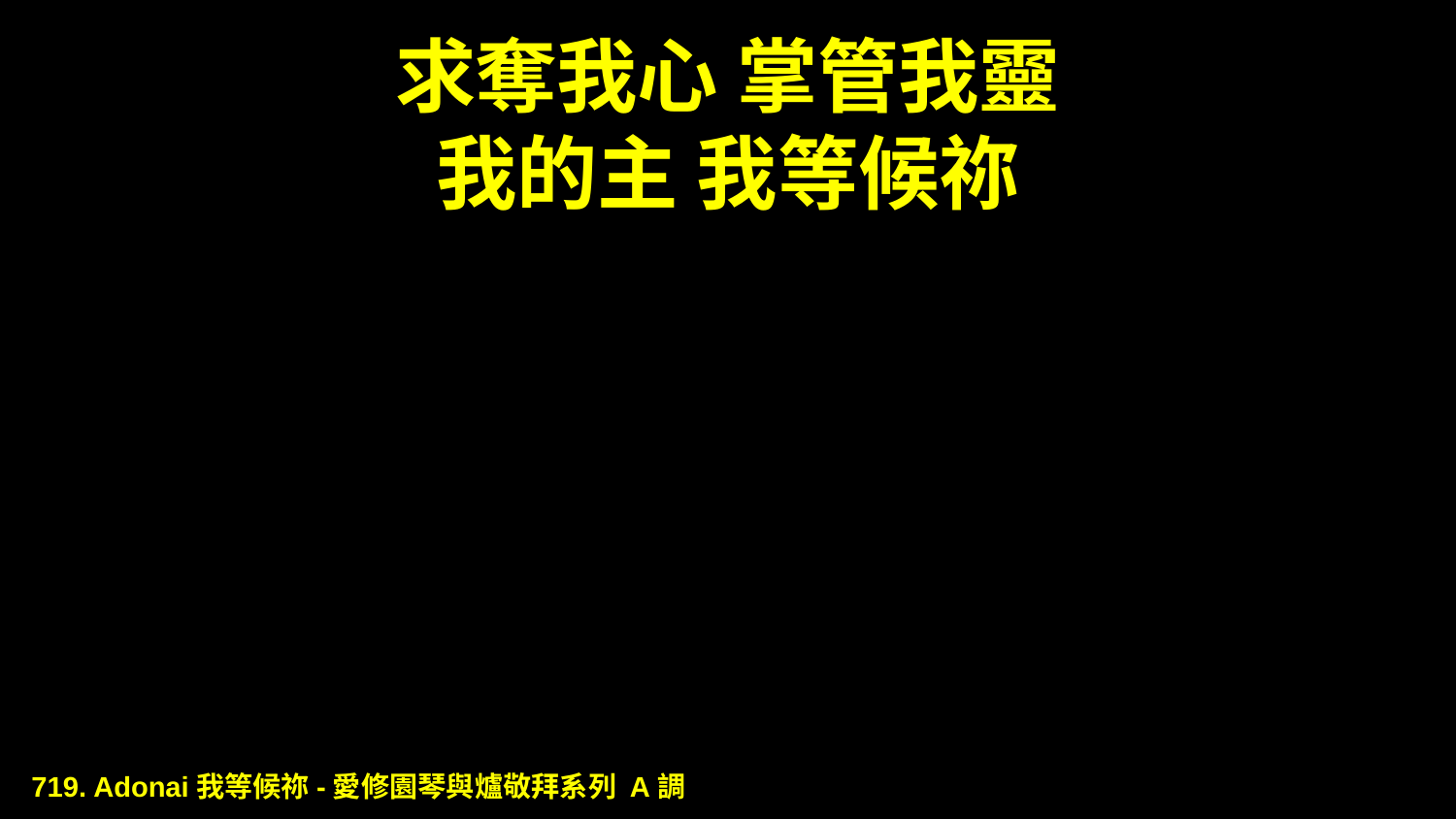

# 求奪我心 掌管我靈 我的主 我等候祢
719. Adonai我等候祢-愛修園琴與爐敬拜系列 A調